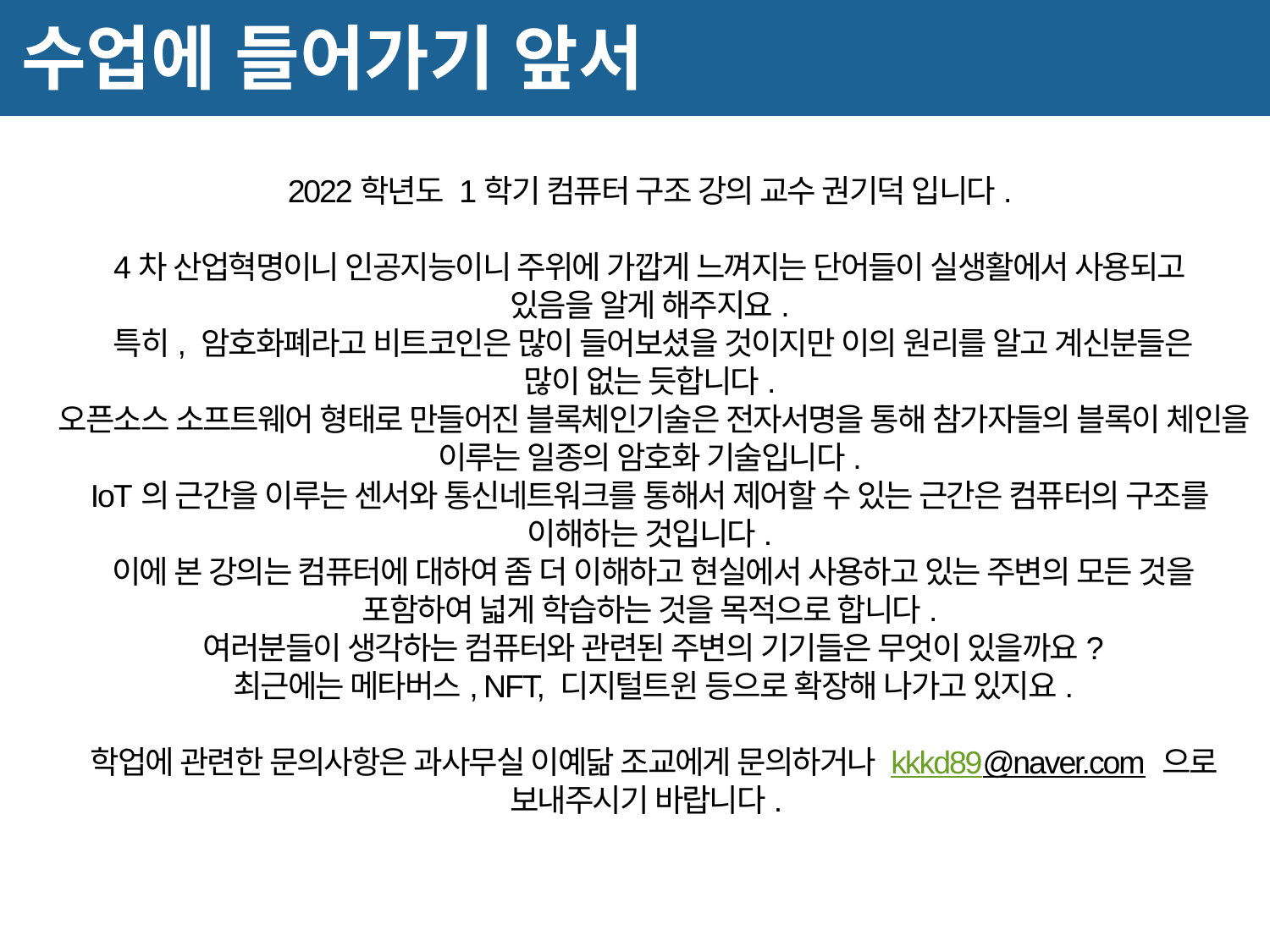

수업에 들어가기 앞서
2022학년도 1학기 컴퓨터 구조 강의 교수 권기덕 입니다.

4차 산업혁명이니 인공지능이니 주위에 가깝게 느껴지는 단어들이 실생활에서 사용되고
있음을 알게 해주지요.
특히, 암호화폐라고 비트코인은 많이 들어보셨을 것이지만 이의 원리를 알고 계신분들은
많이 없는 듯합니다.
오픈소스 소프트웨어 형태로 만들어진 블록체인기술은 전자서명을 통해 참가자들의 블록이 체인을 이루는 일종의 암호화 기술입니다.
IoT의 근간을 이루는 센서와 통신네트워크를 통해서 제어할 수 있는 근간은 컴퓨터의 구조를
이해하는 것입니다.
이에 본 강의는 컴퓨터에 대하여 좀 더 이해하고 현실에서 사용하고 있는 주변의 모든 것을
포함하여 넓게 학습하는 것을 목적으로 합니다.
여러분들이 생각하는 컴퓨터와 관련된 주변의 기기들은 무엇이 있을까요?
최근에는 메타버스, NFT, 디지털트윈 등으로 확장해 나가고 있지요.

학업에 관련한 문의사항은 과사무실 이예닮 조교에게 문의하거나 kkkd89@naver.com 으로 보내주시기 바랍니다.